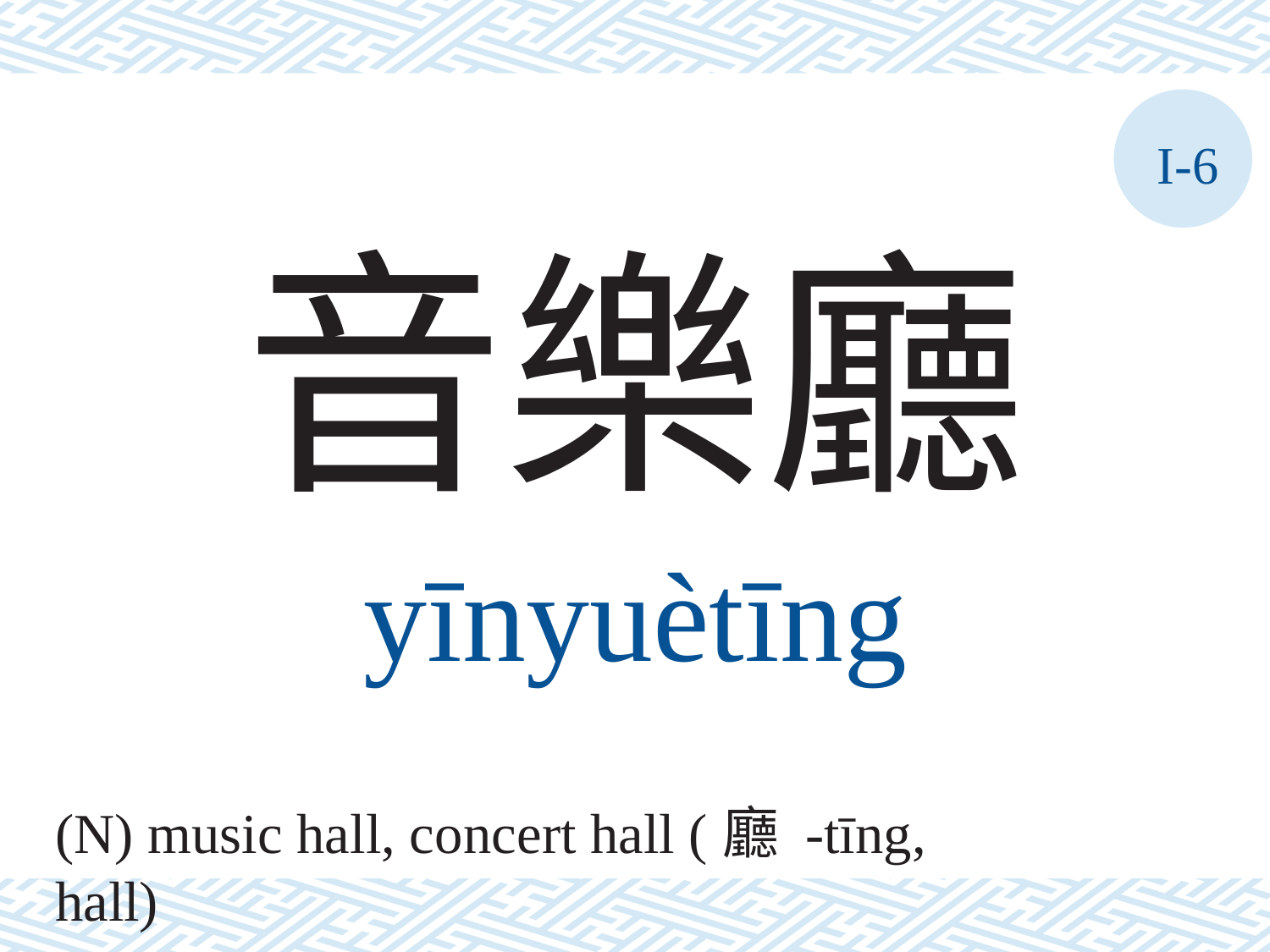

I-6
音樂廳
yīnyuètīng
(N) music hall, concert hall (廳 -tīng, hall)